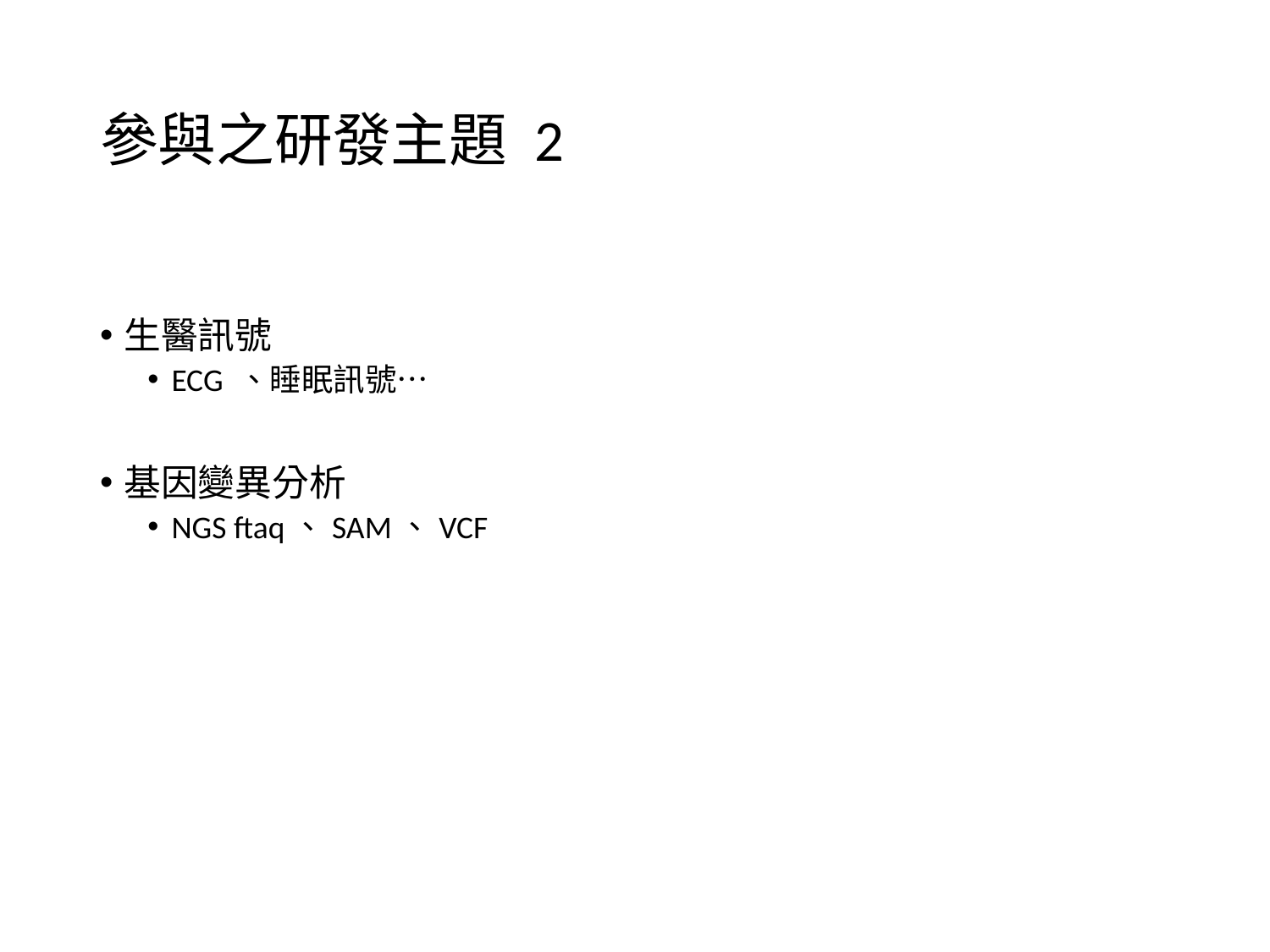

# 參與之研發主題 2
生醫訊號
ECG 、睡眠訊號…

基因變異分析
NGS ftaq、SAM、VCF